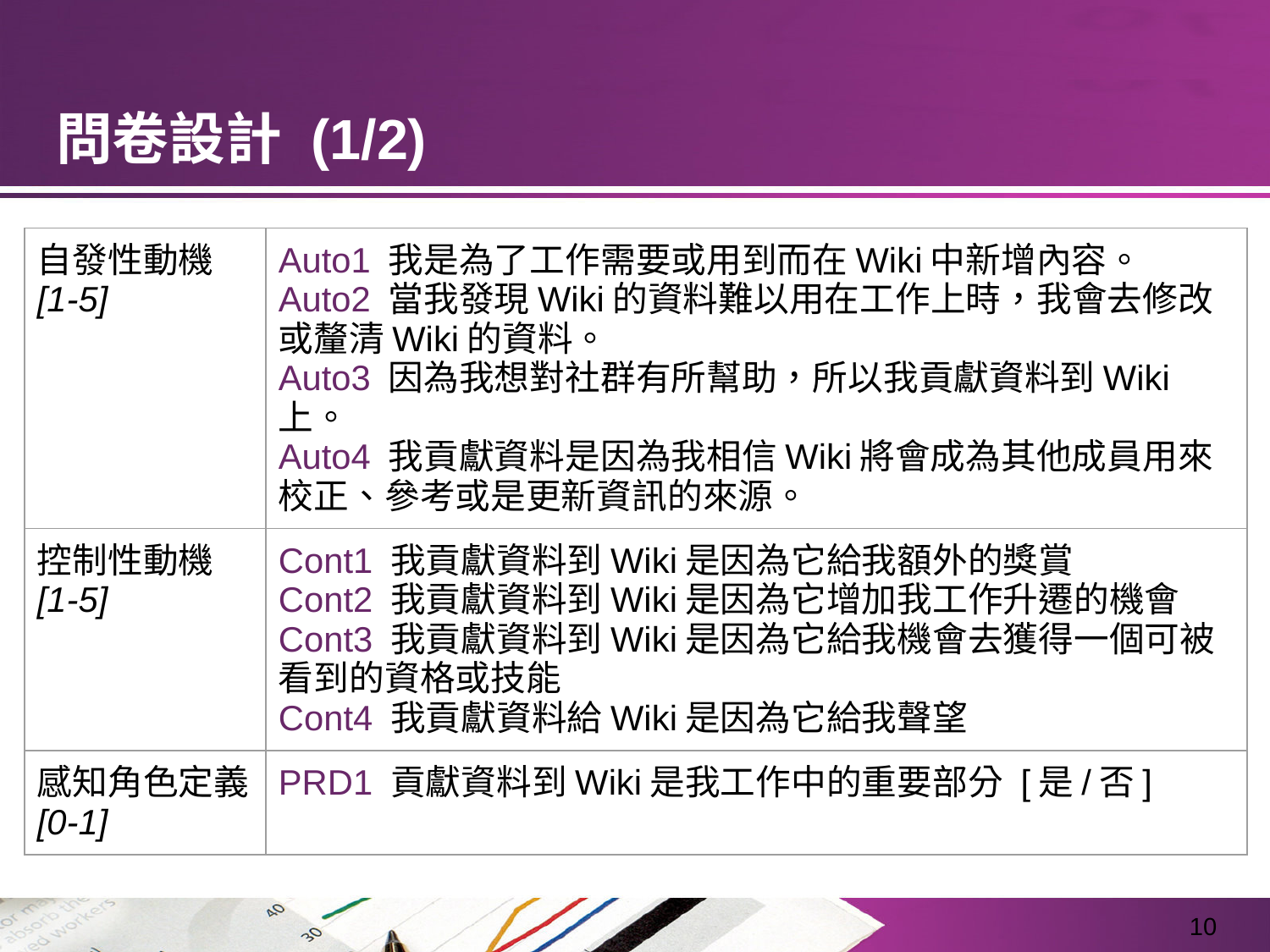

# 問卷設計 (1/2)
| 自發性動機 [1-5] | Auto1 我是為了工作需要或用到而在Wiki中新增內容。 Auto2 當我發現Wiki的資料難以用在工作上時，我會去修改或釐清Wiki的資料。 Auto3 因為我想對社群有所幫助，所以我貢獻資料到Wiki上。 Auto4 我貢獻資料是因為我相信Wiki將會成為其他成員用來校正、參考或是更新資訊的來源。 |
| --- | --- |
| 控制性動機 [1-5] | Cont1 我貢獻資料到Wiki是因為它給我額外的獎賞 Cont2 我貢獻資料到Wiki是因為它增加我工作升遷的機會 Cont3 我貢獻資料到Wiki是因為它給我機會去獲得一個可被看到的資格或技能 Cont4 我貢獻資料給Wiki是因為它給我聲望 |
| 感知角色定義[0-1] | PRD1 貢獻資料到Wiki是我工作中的重要部分 [是/否] |
10